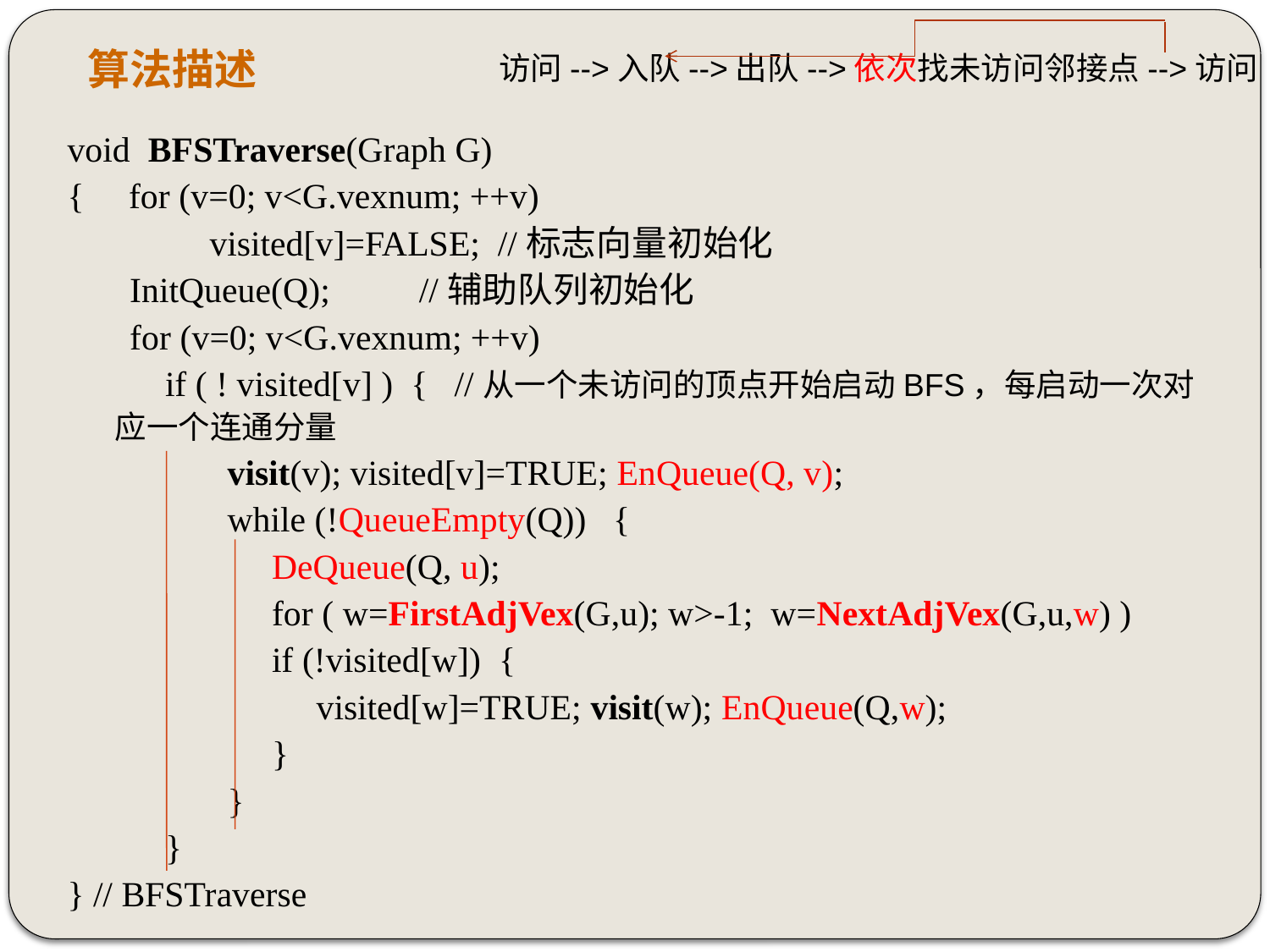

算法描述
访问-->入队-->出队-->依次找未访问邻接点-->访问
void  BFSTraverse(Graph G)
{     for (v=0; v<G.vexnum; ++v)
                visited[v]=FALSE;  //标志向量初始化
       InitQueue(Q);          //辅助队列初始化
       for (v=0; v<G.vexnum; ++v)
           if ( ! visited[v] )  {   //从一个未访问的顶点开始启动BFS，每启动一次对应一个连通分量
                  visit(v); visited[v]=TRUE; EnQueue(Q, v);
                  while (!QueueEmpty(Q))   {
                       DeQueue(Q, u);
                       for ( w=FirstAdjVex(G,u); w>-1;  w=NextAdjVex(G,u,w) )
                       if (!visited[w])  {
                            visited[w]=TRUE; visit(w); EnQueue(Q,w);
                       }
                  }
           }
} // BFSTraverse